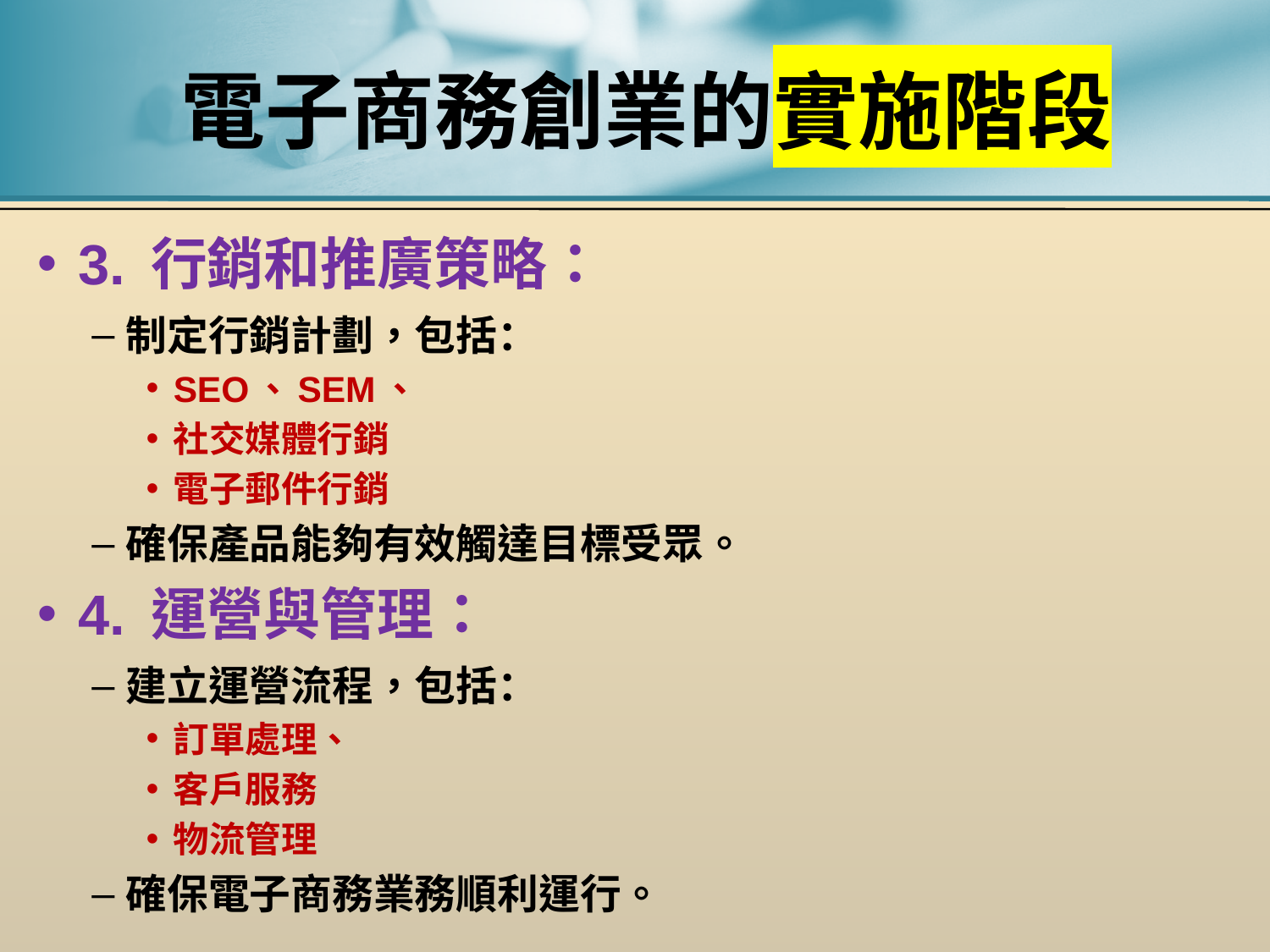

# 電子商務創業的實施階段
3. 行銷和推廣策略：
制定行銷計劃，包括：
SEO、SEM、
社交媒體行銷
電子郵件行銷
確保產品能夠有效觸達目標受眾。
4. 運營與管理：
建立運營流程，包括：
訂單處理、
客戶服務
物流管理
確保電子商務業務順利運行。